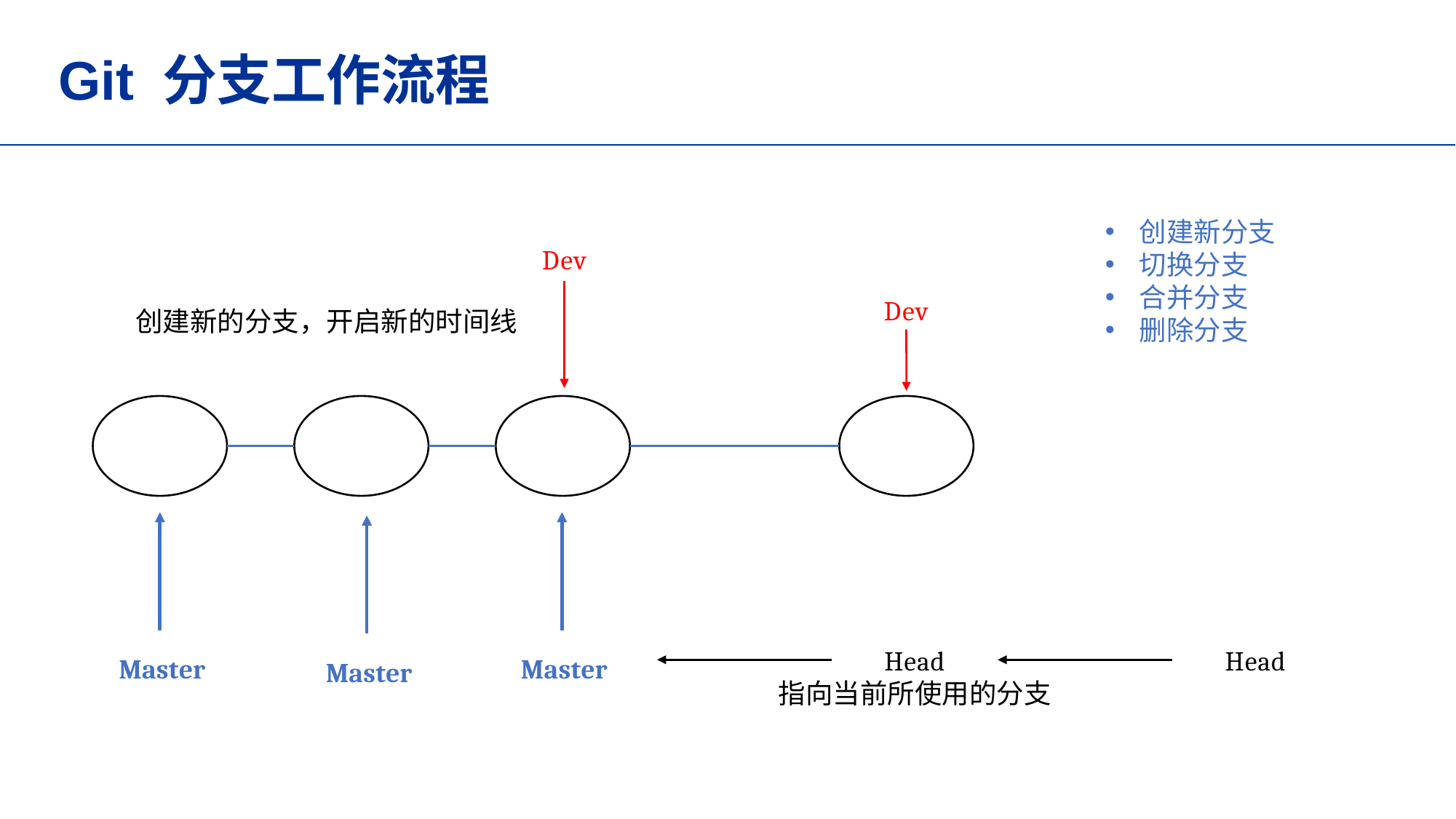

# Git 分支工作流程

创建新分支
切换分支
合并分支
删除分支
Dev
创建新的分支，开启新的时间线
Dev

Master
Master
Master
Head
Head
指向当前所使用的分支